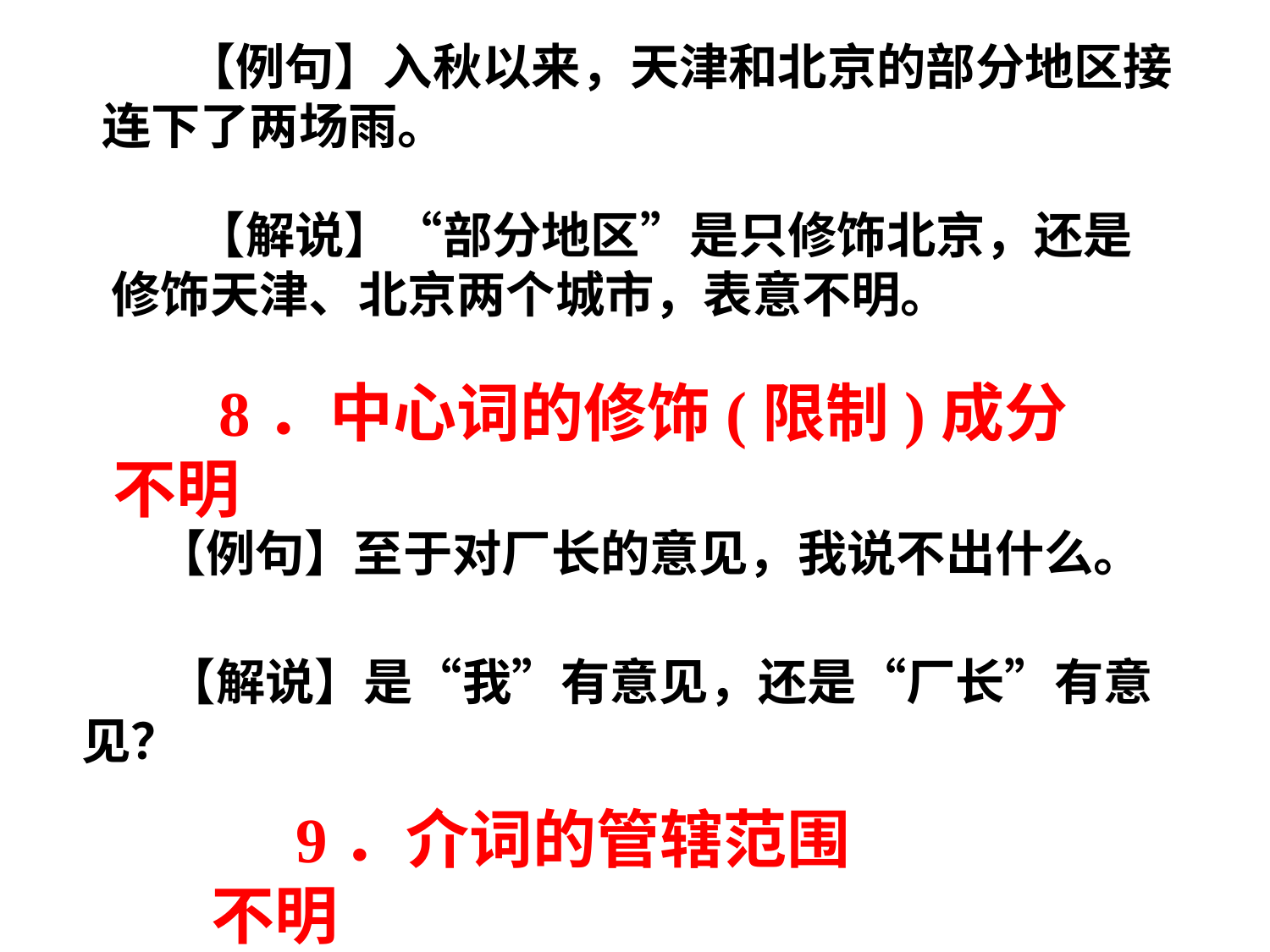

【例句】入秋以来，天津和北京的部分地区接连下了两场雨。
【解说】“部分地区”是只修饰北京，还是修饰天津、北京两个城市，表意不明。
8．中心词的修饰(限制)成分不明
【例句】至于对厂长的意见，我说不出什么。
【解说】是“我”有意见，还是“厂长”有意见？
9．介词的管辖范围不明